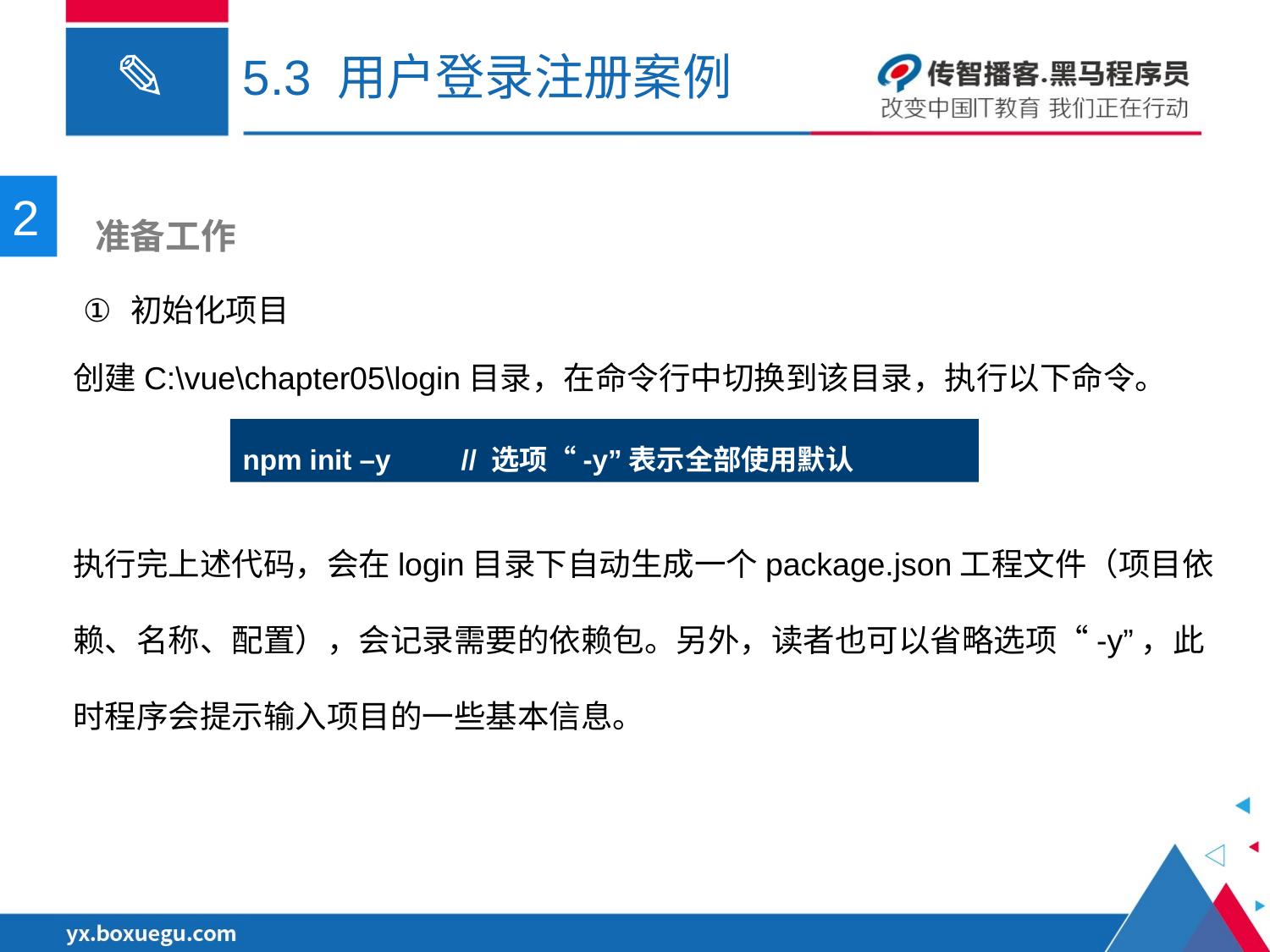

# 5.3 用户登录注册案例

2
  准备工作
初始化项目
创建C:\vue\chapter05\login目录，在命令行中切换到该目录，执行以下命令。
npm init –y         // 选项“-y”表示全部使用默认
执行完上述代码，会在login目录下自动生成一个package.json工程文件（项目依赖、名称、配置），会记录需要的依赖包。另外，读者也可以省略选项“-y”，此时程序会提示输入项目的一些基本信息。